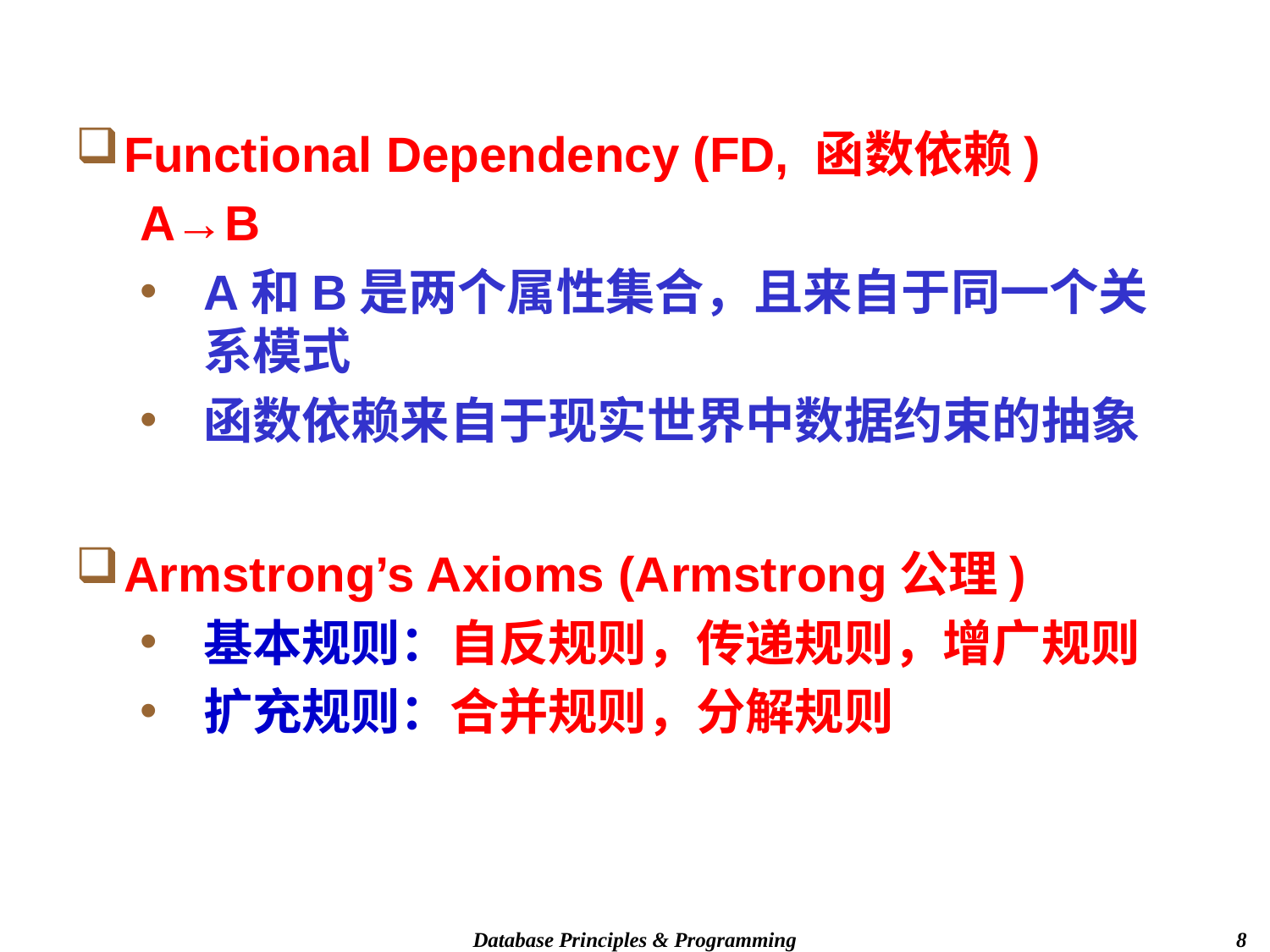

# Functional Dependency (FD, 函数依赖)
A→B
A和B是两个属性集合，且来自于同一个关系模式
函数依赖来自于现实世界中数据约束的抽象

Armstrong’s Axioms (Armstrong公理)
基本规则：自反规则，传递规则，增广规则
扩充规则：合并规则，分解规则

Database Principles & Programming
8